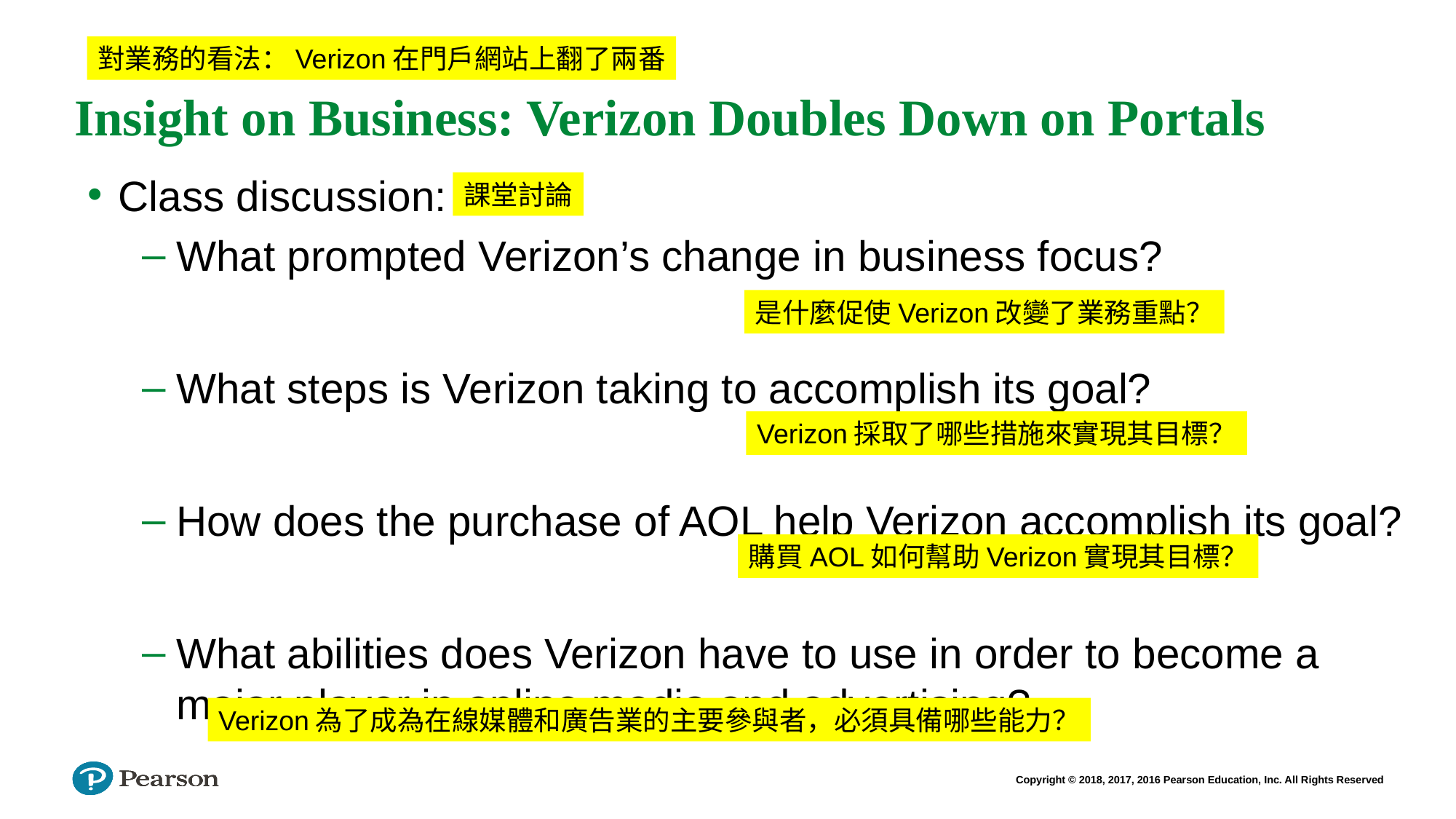

27
# Insight on Business: Verizon Doubles Down on Portals
對業務的看法：Verizon在門戶網站上翻了兩番
Class discussion:
What prompted Verizon’s change in business focus?

What steps is Verizon taking to accomplish its goal?

How does the purchase of AOL help Verizon accomplish its goal?

What abilities does Verizon have to use in order to become a major player in online media and advertising?
課堂討論
是什麼促使Verizon改變了業務重點？
Verizon採取了哪些措施來實現其目標？
購買AOL如何幫助Verizon實現其目標？
Verizon為了成為在線媒體和廣告業的主要參與者，必須具備哪些能力？